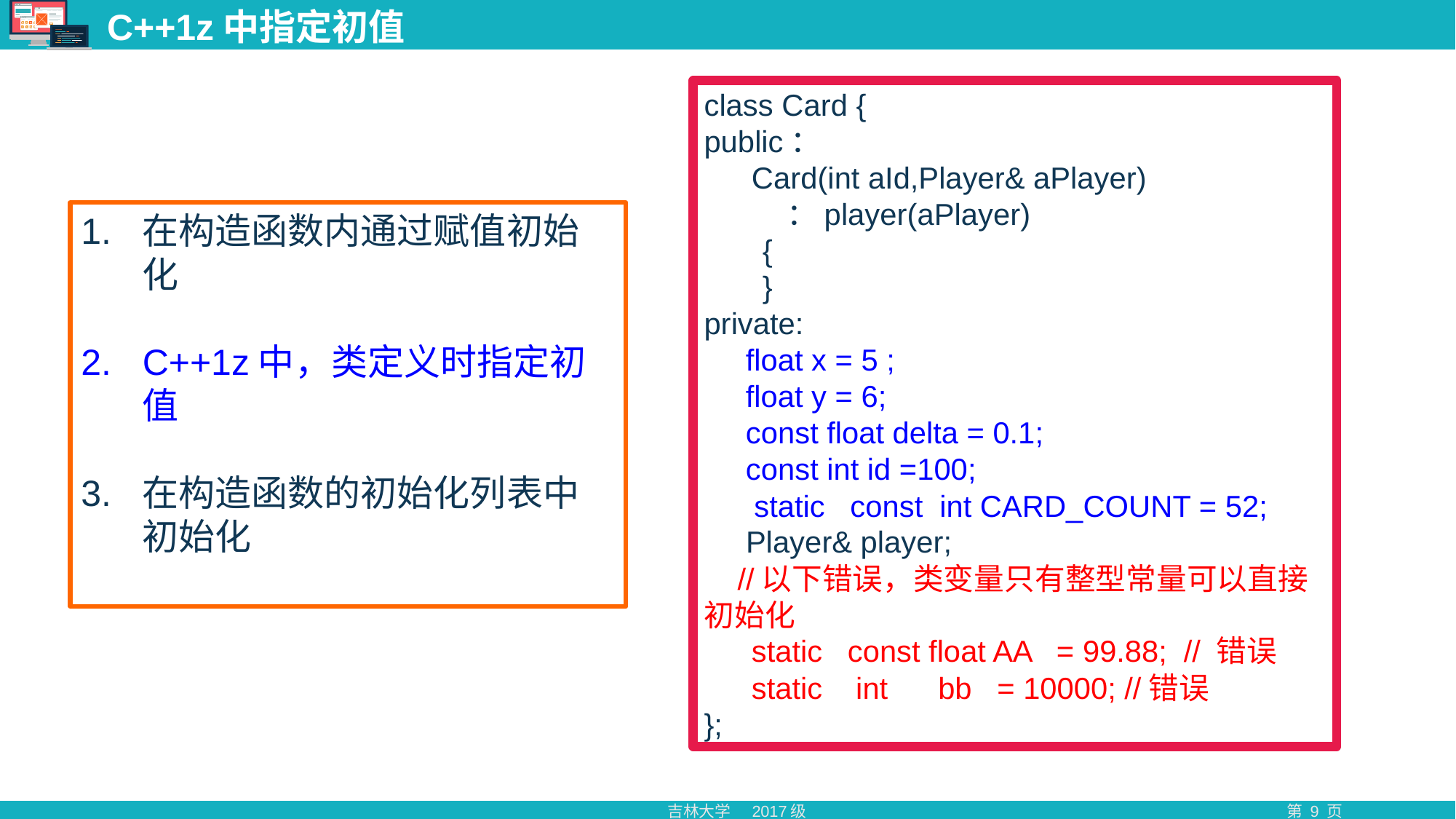

# C++1z中指定初值
class Card {
public：
      Card(int aId,Player& aPlayer)
         ：player(aPlayer)
       {
       }
private:
     float x = 5 ;
     float y = 6;
     const float delta = 0.1;
     const int id =100;
      static   const  int CARD_COUNT = 52;
     Player& player;
    //以下错误，类变量只有整型常量可以直接初始化
      static   const float AA   = 99.88;  // 错误
      static    int      bb   = 10000; //错误
};
在构造函数内通过赋值初始化
C++1z中，类定义时指定初值

在构造函数的初始化列表中初始化